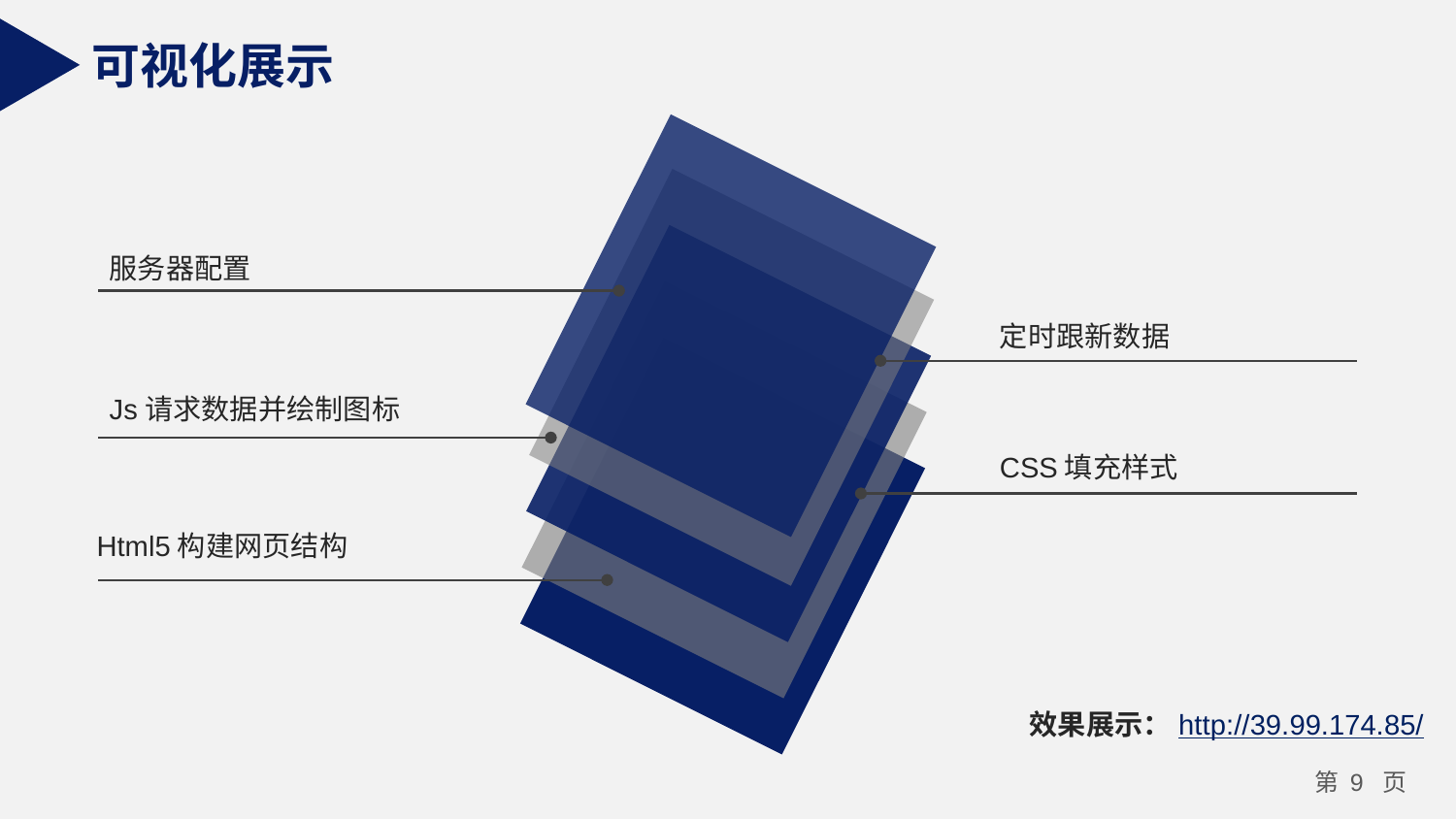

可视化展示

服务器配置

定时跟新数据

Js请求数据并绘制图标

CSS填充样式
Html5构建网页结构
效果展示：http://39.99.174.85/